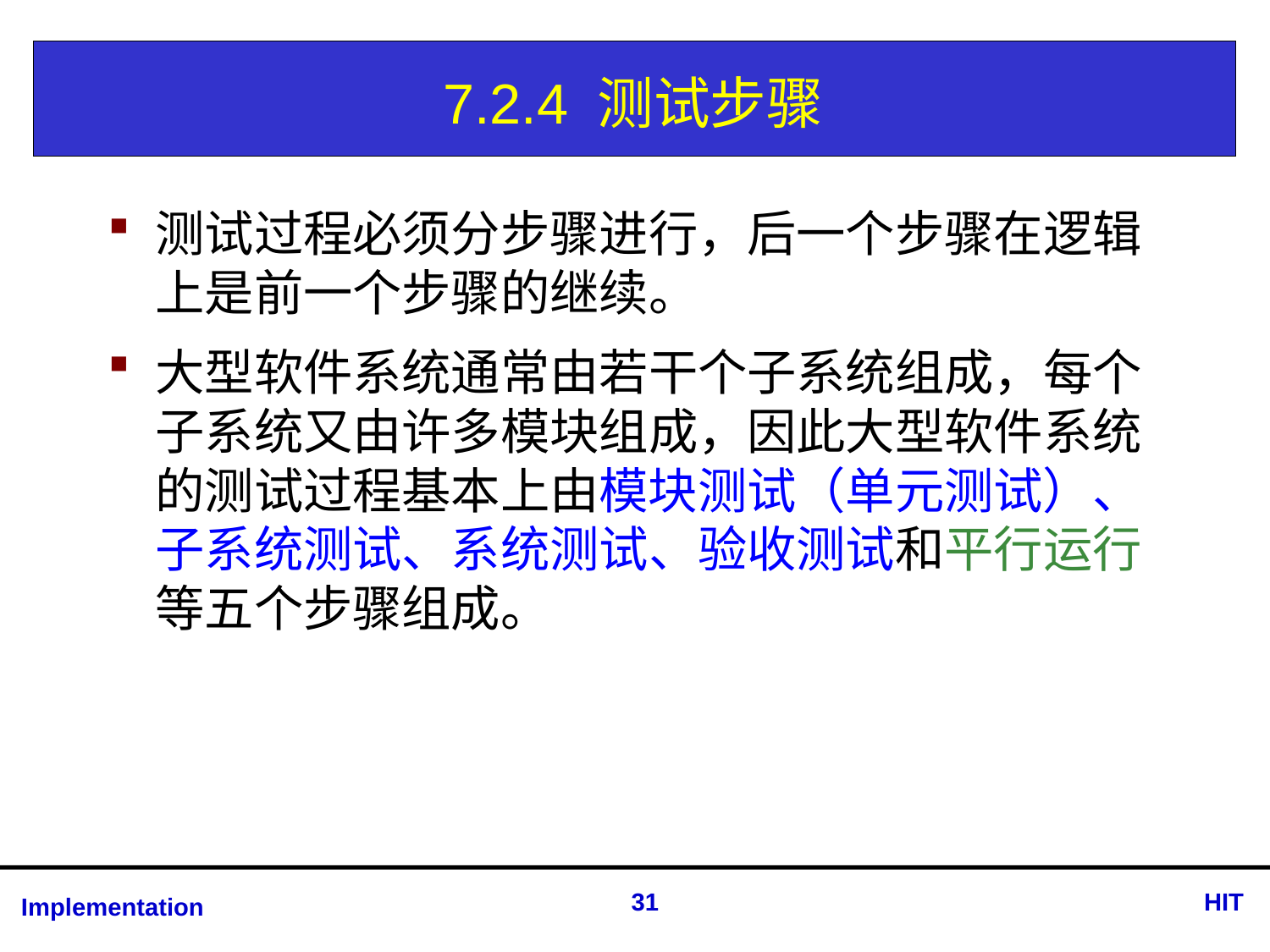

# 7.2.4 测试步骤
测试过程必须分步骤进行，后一个步骤在逻辑上是前一个步骤的继续。
大型软件系统通常由若干个子系统组成，每个子系统又由许多模块组成，因此大型软件系统的测试过程基本上由模块测试（单元测试）、子系统测试、系统测试、验收测试和平行运行等五个步骤组成。